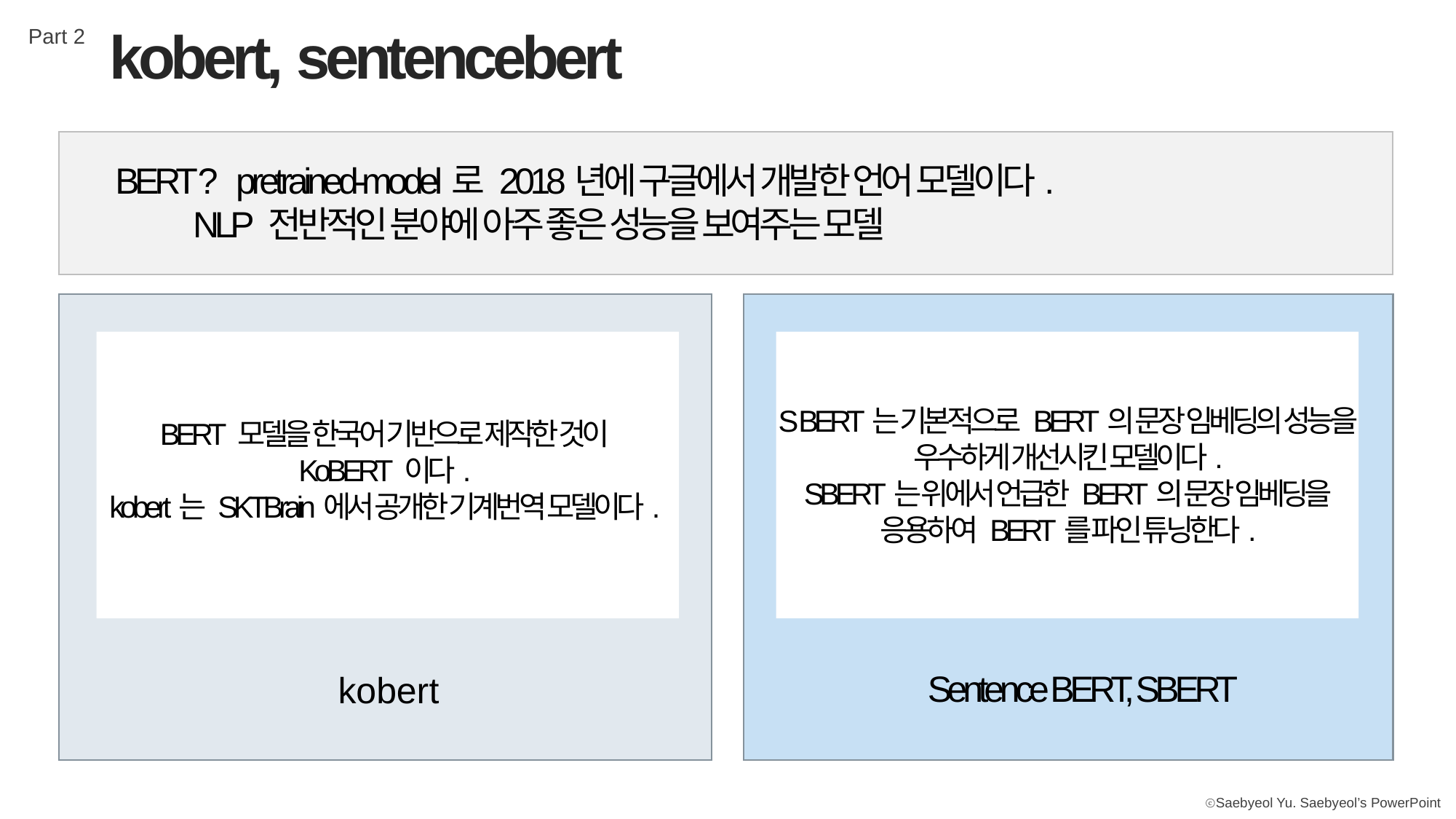

kobert, sentencebert
Part 2

BERT?    pretrained-model로 2018년에 구글에서 개발한 언어 모델이다.
             NLP 전반적인 분야에 아주 좋은 성능을 보여주는 모델

SBERT는 기본적으로 BERT의 문장 임베딩의 성능을
우수하게 개선시킨 모델이다.
SBERT는 위에서 언급한 BERT의 문장 임베딩을
응용하여 BERT를 파인 튜닝한다.
BERT 모델을 한국어 기반으로 제작한 것이
KoBERT 이다.
kobert는 SKTBrain에서 공개한 기계번역 모델이다.

Sentence BERT, SBERT
kobert